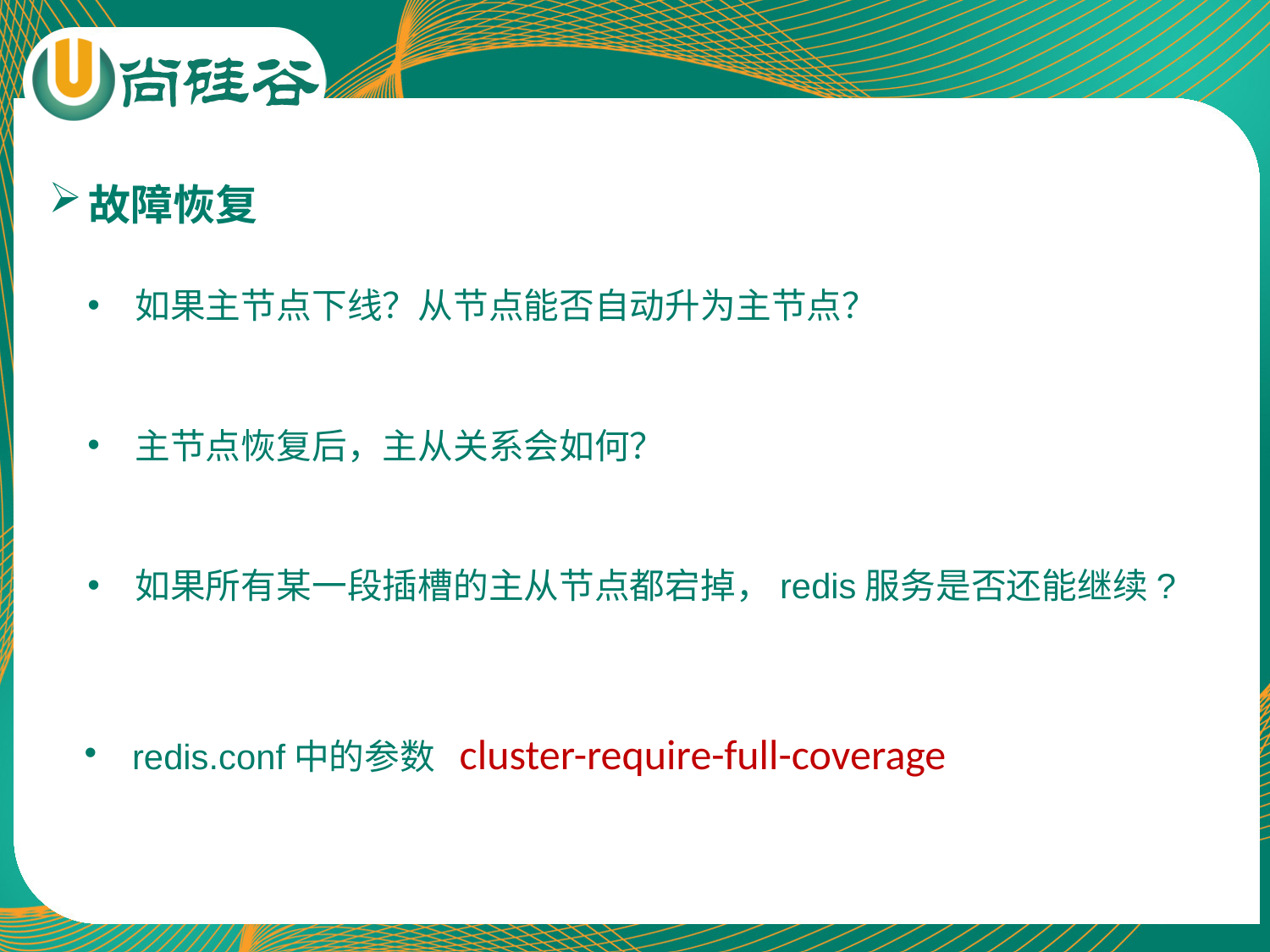

故障恢复
如果主节点下线？从节点能否自动升为主节点？
主节点恢复后，主从关系会如何？
如果所有某一段插槽的主从节点都宕掉，redis服务是否还能继续?
redis.conf中的参数  cluster-require-full-coverage